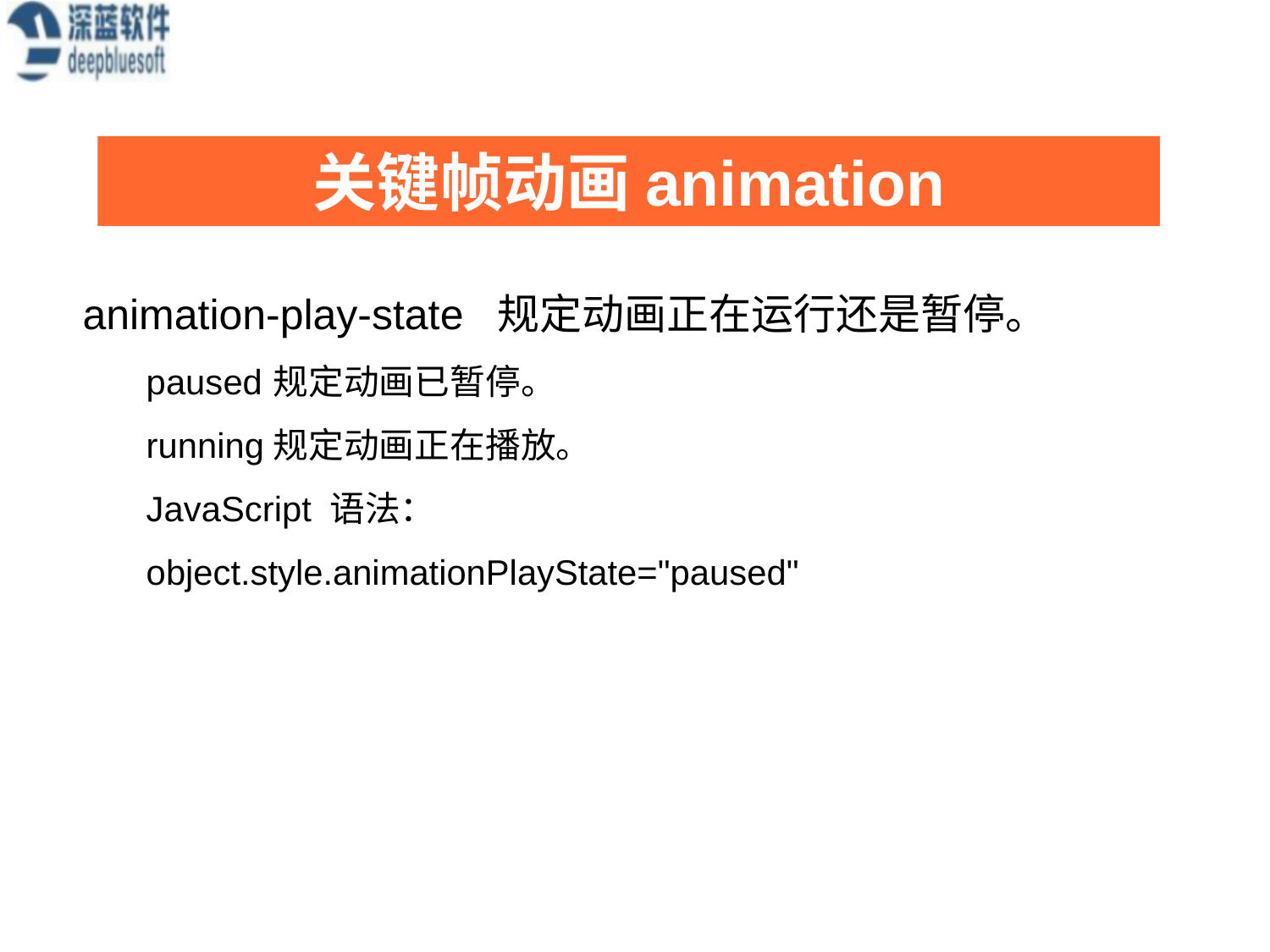

关键帧动画animation

animation-play-state  规定动画正在运行还是暂停。
paused	规定动画已暂停。
running	规定动画正在播放。
JavaScript 语法：	object.style.animationPlayState="paused"